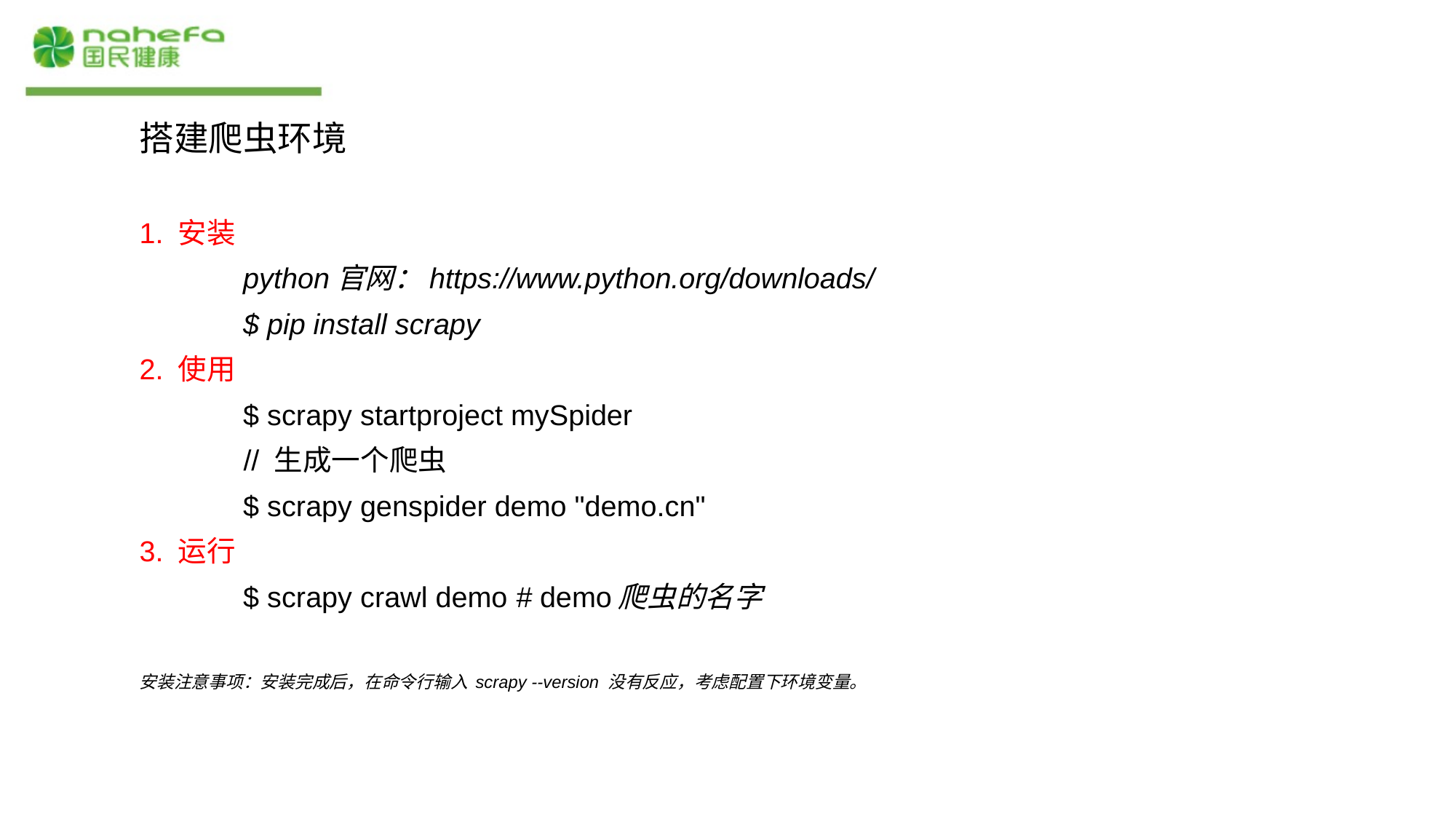

搭建爬虫环境

1. 安装
	python官网：https://www.python.org/downloads/
	$ pip install scrapy
2. 使用
	$ scrapy startproject mySpider
             // 生成一个爬虫
	$ scrapy genspider demo "demo.cn"
3. 运行
	$ scrapy crawl demo # demo爬虫的名字

安装注意事项：安装完成后，在命令行输入 scrapy --version 没有反应，考虑配置下环境变量。